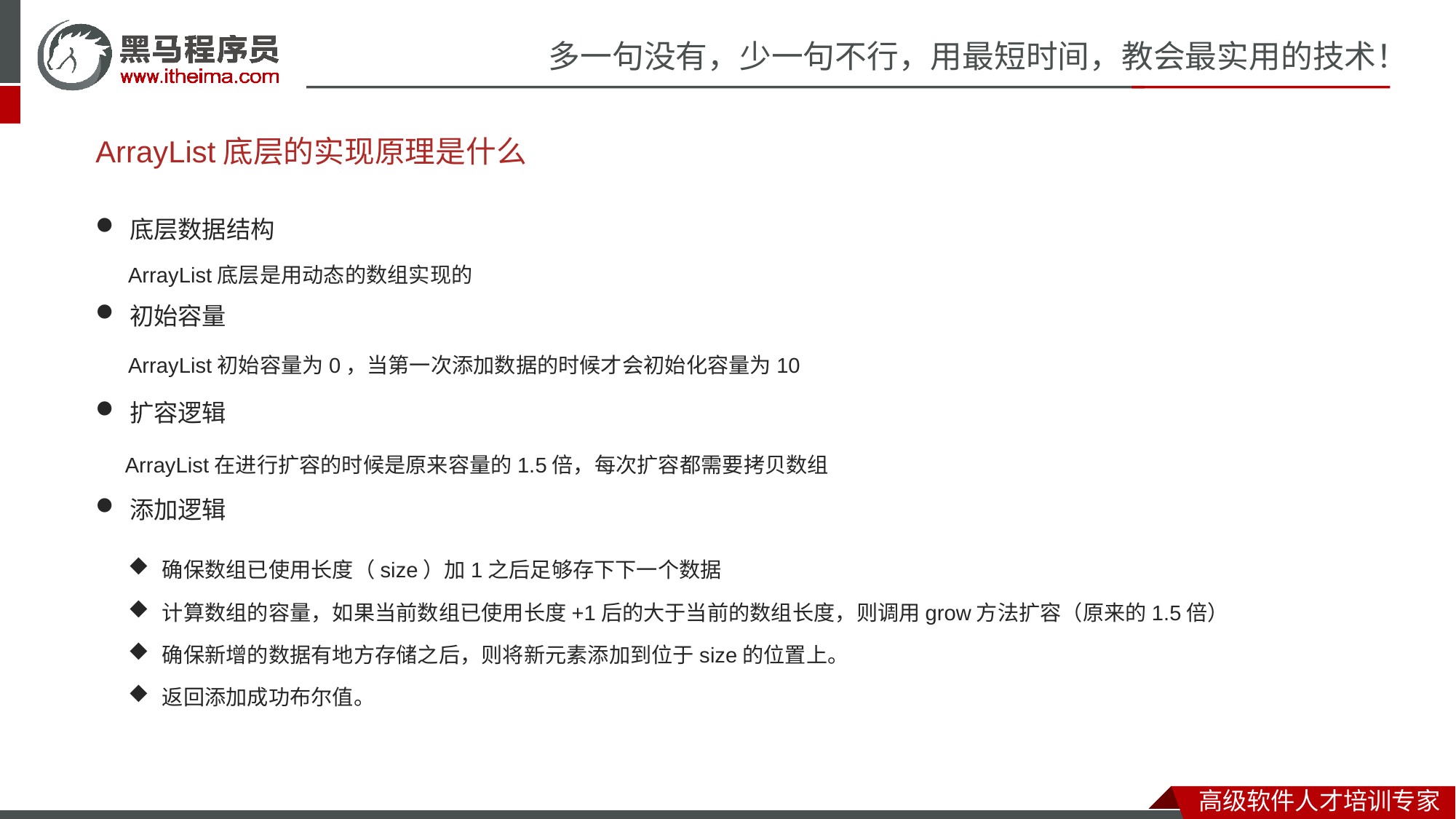

# ArrayList底层的实现原理是什么
底层数据结构

初始容量

扩容逻辑

添加逻辑
ArrayList底层是用动态的数组实现的
ArrayList初始容量为0，当第一次添加数据的时候才会初始化容量为10
ArrayList在进行扩容的时候是原来容量的1.5倍，每次扩容都需要拷贝数组
确保数组已使用长度（size）加1之后足够存下下一个数据​
计算数组的容量，如果当前数组已使用长度+1后的大于当前的数组长度，则调用grow方法扩容（原来的1.5倍）
确保新增的数据有地方存储之后，则将新元素添加到位于size的位置上。​
返回添加成功布尔值。